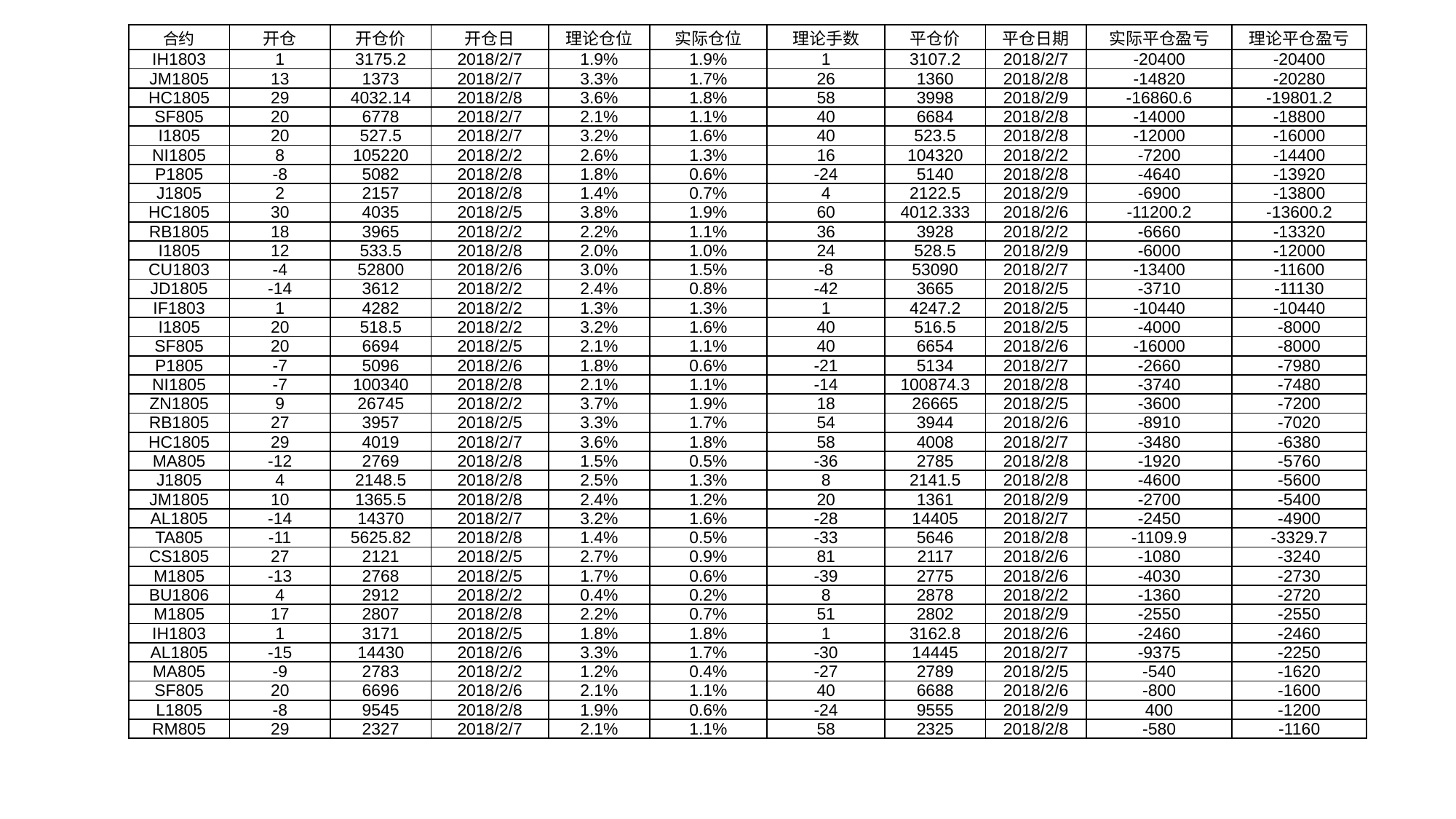

| 合约 | 开仓 | 开仓价 | 开仓日 | 理论仓位 | 实际仓位 | 理论手数 | 平仓价 | 平仓日期 | 实际平仓盈亏 | 理论平仓盈亏 |
| --- | --- | --- | --- | --- | --- | --- | --- | --- | --- | --- |
| IH1803 | 1 | 3175.2 | 2018/2/7 | 1.9% | 1.9% | 1 | 3107.2 | 2018/2/7 | -20400 | -20400 |
| JM1805 | 13 | 1373 | 2018/2/7 | 3.3% | 1.7% | 26 | 1360 | 2018/2/8 | -14820 | -20280 |
| HC1805 | 29 | 4032.14 | 2018/2/8 | 3.6% | 1.8% | 58 | 3998 | 2018/2/9 | -16860.6 | -19801.2 |
| SF805 | 20 | 6778 | 2018/2/7 | 2.1% | 1.1% | 40 | 6684 | 2018/2/8 | -14000 | -18800 |
| I1805 | 20 | 527.5 | 2018/2/7 | 3.2% | 1.6% | 40 | 523.5 | 2018/2/8 | -12000 | -16000 |
| NI1805 | 8 | 105220 | 2018/2/2 | 2.6% | 1.3% | 16 | 104320 | 2018/2/2 | -7200 | -14400 |
| P1805 | -8 | 5082 | 2018/2/8 | 1.8% | 0.6% | -24 | 5140 | 2018/2/8 | -4640 | -13920 |
| J1805 | 2 | 2157 | 2018/2/8 | 1.4% | 0.7% | 4 | 2122.5 | 2018/2/9 | -6900 | -13800 |
| HC1805 | 30 | 4035 | 2018/2/5 | 3.8% | 1.9% | 60 | 4012.333 | 2018/2/6 | -11200.2 | -13600.2 |
| RB1805 | 18 | 3965 | 2018/2/2 | 2.2% | 1.1% | 36 | 3928 | 2018/2/2 | -6660 | -13320 |
| I1805 | 12 | 533.5 | 2018/2/8 | 2.0% | 1.0% | 24 | 528.5 | 2018/2/9 | -6000 | -12000 |
| CU1803 | -4 | 52800 | 2018/2/6 | 3.0% | 1.5% | -8 | 53090 | 2018/2/7 | -13400 | -11600 |
| JD1805 | -14 | 3612 | 2018/2/2 | 2.4% | 0.8% | -42 | 3665 | 2018/2/5 | -3710 | -11130 |
| IF1803 | 1 | 4282 | 2018/2/2 | 1.3% | 1.3% | 1 | 4247.2 | 2018/2/5 | -10440 | -10440 |
| I1805 | 20 | 518.5 | 2018/2/2 | 3.2% | 1.6% | 40 | 516.5 | 2018/2/5 | -4000 | -8000 |
| SF805 | 20 | 6694 | 2018/2/5 | 2.1% | 1.1% | 40 | 6654 | 2018/2/6 | -16000 | -8000 |
| P1805 | -7 | 5096 | 2018/2/6 | 1.8% | 0.6% | -21 | 5134 | 2018/2/7 | -2660 | -7980 |
| NI1805 | -7 | 100340 | 2018/2/8 | 2.1% | 1.1% | -14 | 100874.3 | 2018/2/8 | -3740 | -7480 |
| ZN1805 | 9 | 26745 | 2018/2/2 | 3.7% | 1.9% | 18 | 26665 | 2018/2/5 | -3600 | -7200 |
| RB1805 | 27 | 3957 | 2018/2/5 | 3.3% | 1.7% | 54 | 3944 | 2018/2/6 | -8910 | -7020 |
| HC1805 | 29 | 4019 | 2018/2/7 | 3.6% | 1.8% | 58 | 4008 | 2018/2/7 | -3480 | -6380 |
| MA805 | -12 | 2769 | 2018/2/8 | 1.5% | 0.5% | -36 | 2785 | 2018/2/8 | -1920 | -5760 |
| J1805 | 4 | 2148.5 | 2018/2/8 | 2.5% | 1.3% | 8 | 2141.5 | 2018/2/8 | -4600 | -5600 |
| JM1805 | 10 | 1365.5 | 2018/2/8 | 2.4% | 1.2% | 20 | 1361 | 2018/2/9 | -2700 | -5400 |
| AL1805 | -14 | 14370 | 2018/2/7 | 3.2% | 1.6% | -28 | 14405 | 2018/2/7 | -2450 | -4900 |
| TA805 | -11 | 5625.82 | 2018/2/8 | 1.4% | 0.5% | -33 | 5646 | 2018/2/8 | -1109.9 | -3329.7 |
| CS1805 | 27 | 2121 | 2018/2/5 | 2.7% | 0.9% | 81 | 2117 | 2018/2/6 | -1080 | -3240 |
| M1805 | -13 | 2768 | 2018/2/5 | 1.7% | 0.6% | -39 | 2775 | 2018/2/6 | -4030 | -2730 |
| BU1806 | 4 | 2912 | 2018/2/2 | 0.4% | 0.2% | 8 | 2878 | 2018/2/2 | -1360 | -2720 |
| M1805 | 17 | 2807 | 2018/2/8 | 2.2% | 0.7% | 51 | 2802 | 2018/2/9 | -2550 | -2550 |
| IH1803 | 1 | 3171 | 2018/2/5 | 1.8% | 1.8% | 1 | 3162.8 | 2018/2/6 | -2460 | -2460 |
| AL1805 | -15 | 14430 | 2018/2/6 | 3.3% | 1.7% | -30 | 14445 | 2018/2/7 | -9375 | -2250 |
| MA805 | -9 | 2783 | 2018/2/2 | 1.2% | 0.4% | -27 | 2789 | 2018/2/5 | -540 | -1620 |
| SF805 | 20 | 6696 | 2018/2/6 | 2.1% | 1.1% | 40 | 6688 | 2018/2/6 | -800 | -1600 |
| L1805 | -8 | 9545 | 2018/2/8 | 1.9% | 0.6% | -24 | 9555 | 2018/2/9 | 400 | -1200 |
| RM805 | 29 | 2327 | 2018/2/7 | 2.1% | 1.1% | 58 | 2325 | 2018/2/8 | -580 | -1160 |